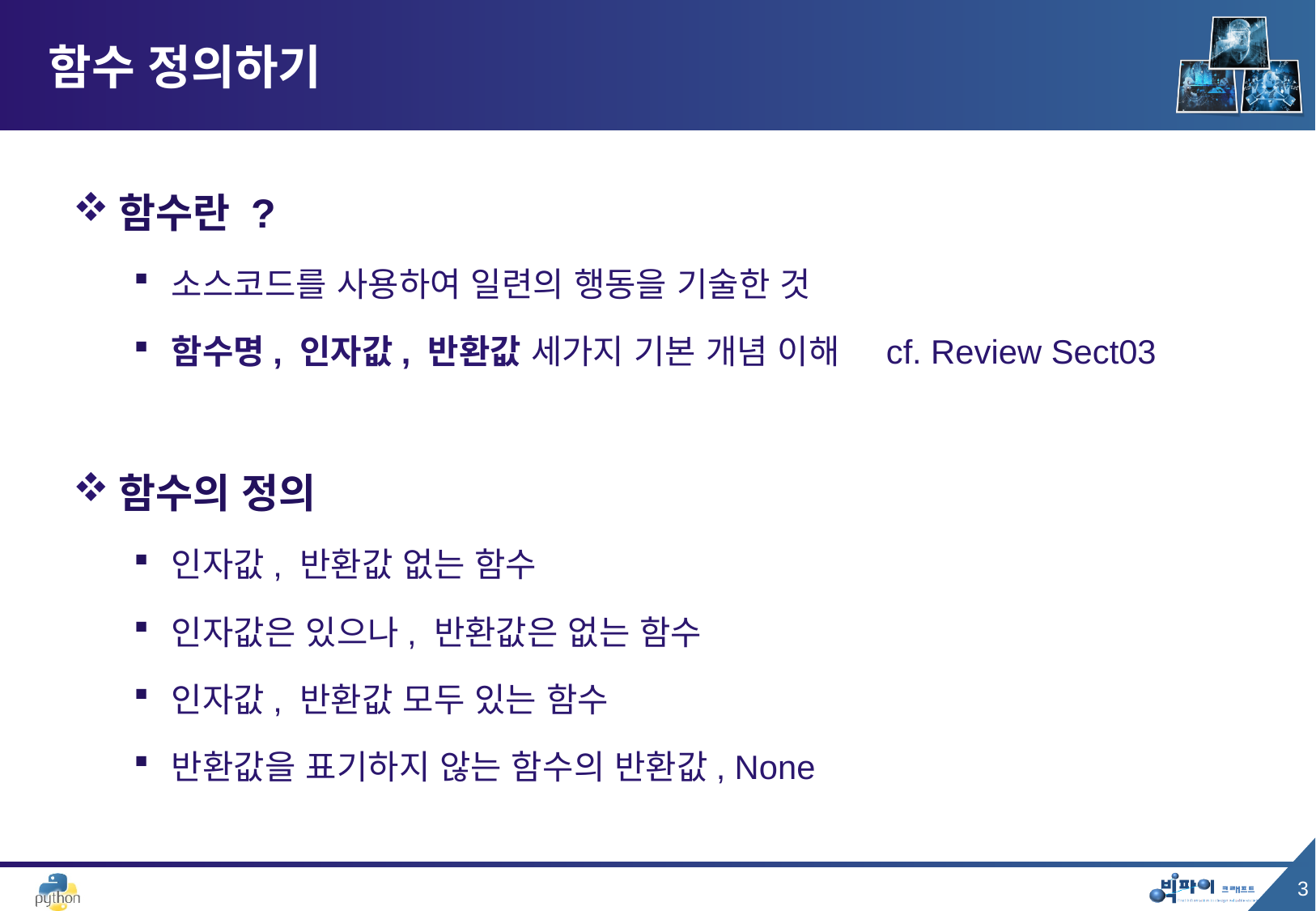

# 함수 정의하기
함수란 ?
소스코드를 사용하여 일련의 행동을 기술한 것
함수명, 인자값, 반환값 세가지 기본 개념 이해    cf. Review Sect03

함수의 정의
인자값, 반환값 없는 함수
인자값은 있으나, 반환값은 없는 함수
인자값, 반환값 모두 있는 함수
반환값을 표기하지 않는 함수의 반환값, None